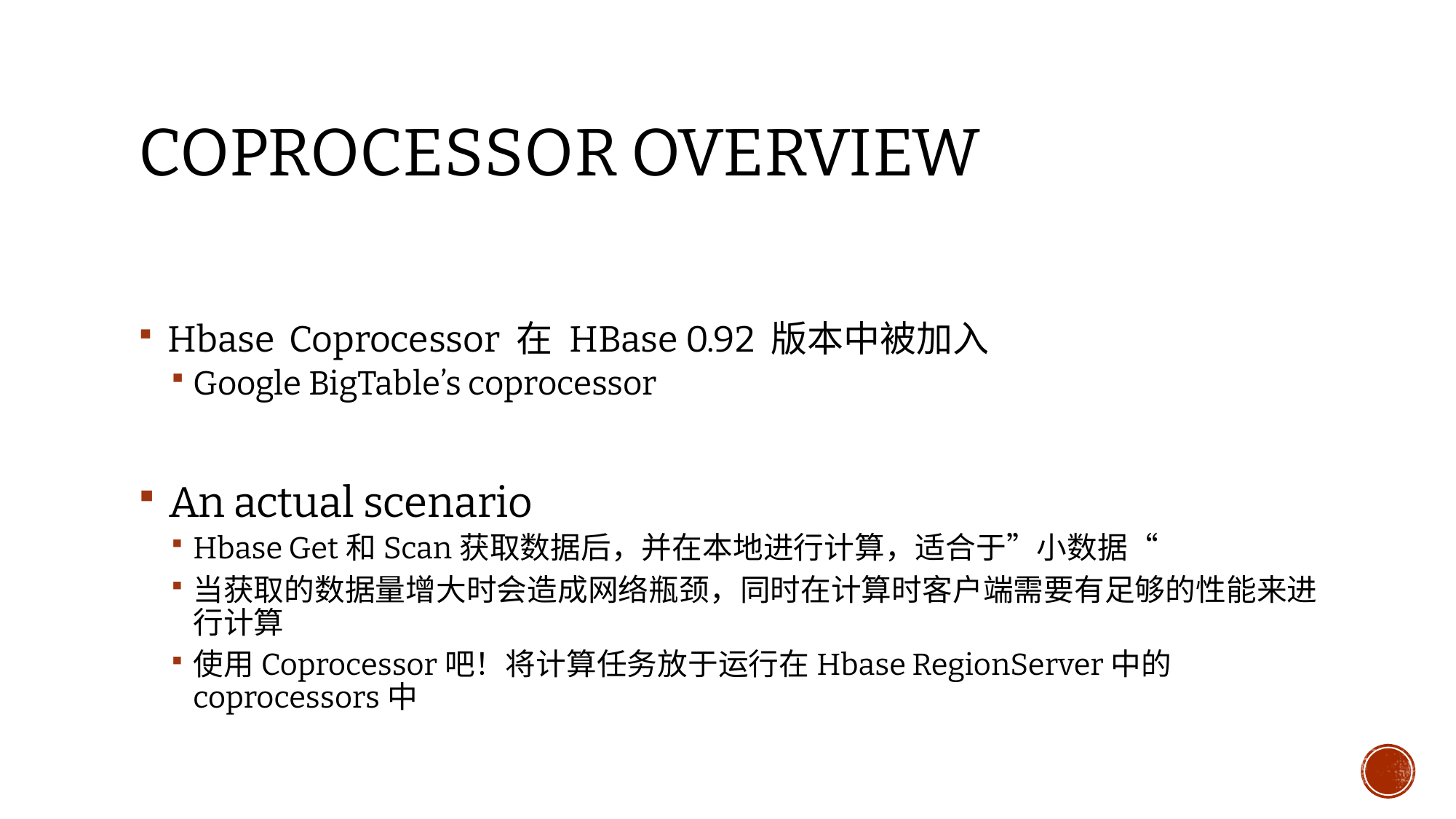

# COProcessor Overview

 Hbase  Coprocessor 在 HBase 0.92 版本中被加入
Google BigTable’s coprocessor

 An actual scenario
Hbase Get和Scan获取数据后，并在本地进行计算，适合于”小数据“
当获取的数据量增大时会造成网络瓶颈，同时在计算时客户端需要有足够的性能来进行计算
使用Coprocessor吧！将计算任务放于运行在Hbase RegionServer中的coprocessors中